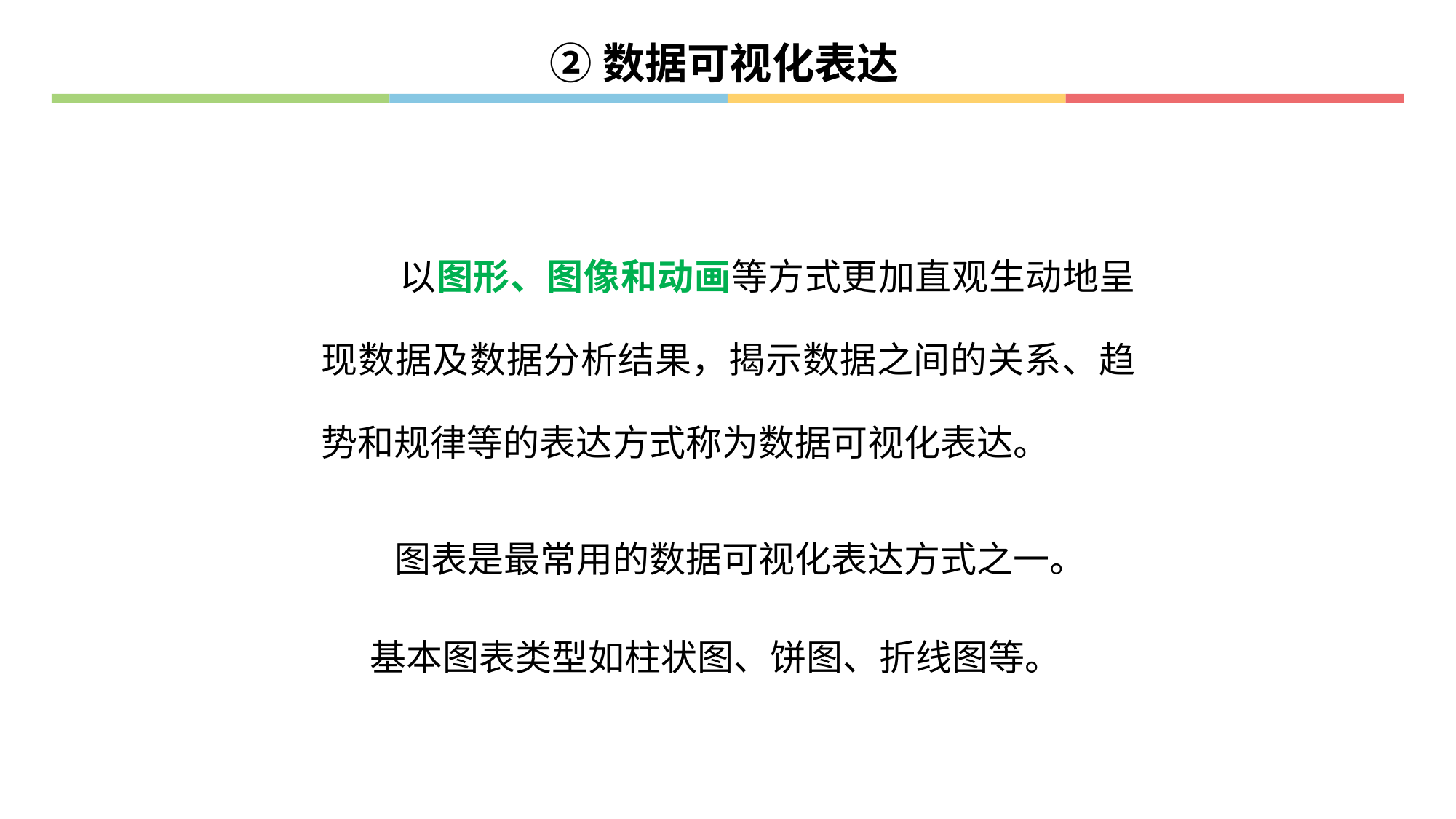

②数据可视化表达
        以图形、图像和动画等方式更加直观生动地呈现数据及数据分析结果，揭示数据之间的关系、趋势和规律等的表达方式称为数据可视化表达。
        图表是最常用的数据可视化表达方式之一。
     基本图表类型如柱状图、饼图、折线图等。